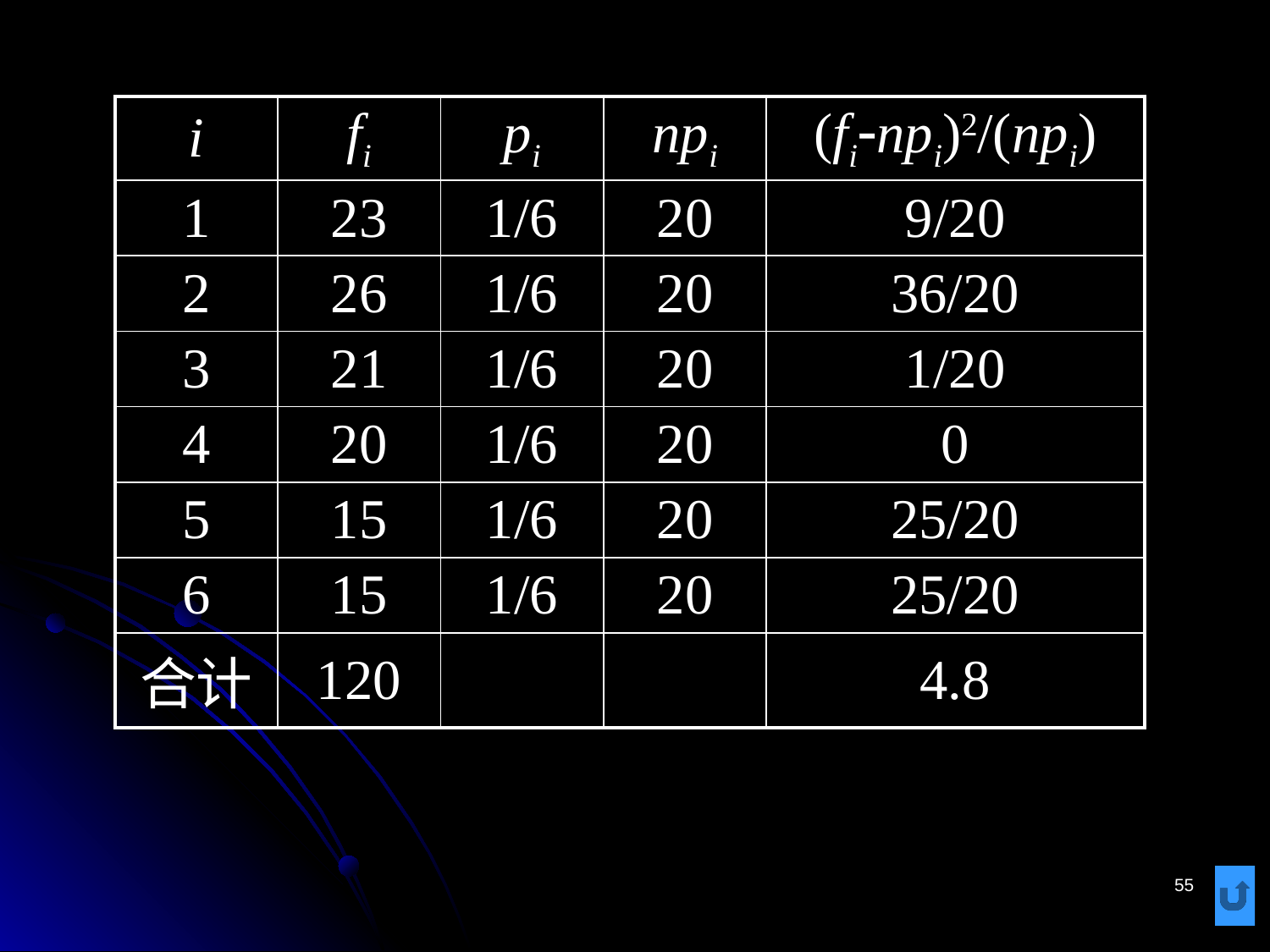

| i | fi | pi | npi | (fi−npi)2/(npi) |
| --- | --- | --- | --- | --- |
| 1 | 23 | 1/6 | 20 | 9/20 |
| 2 | 26 | 1/6 | 20 | 36/20 |
| 3 | 21 | 1/6 | 20 | 1/20 |
| 4 | 20 | 1/6 | 20 | 0 |
| 5 | 15 | 1/6 | 20 | 25/20 |
| 6 | 15 | 1/6 | 20 | 25/20 |
| 合计 | 120 |  |  | 4.8 |
55